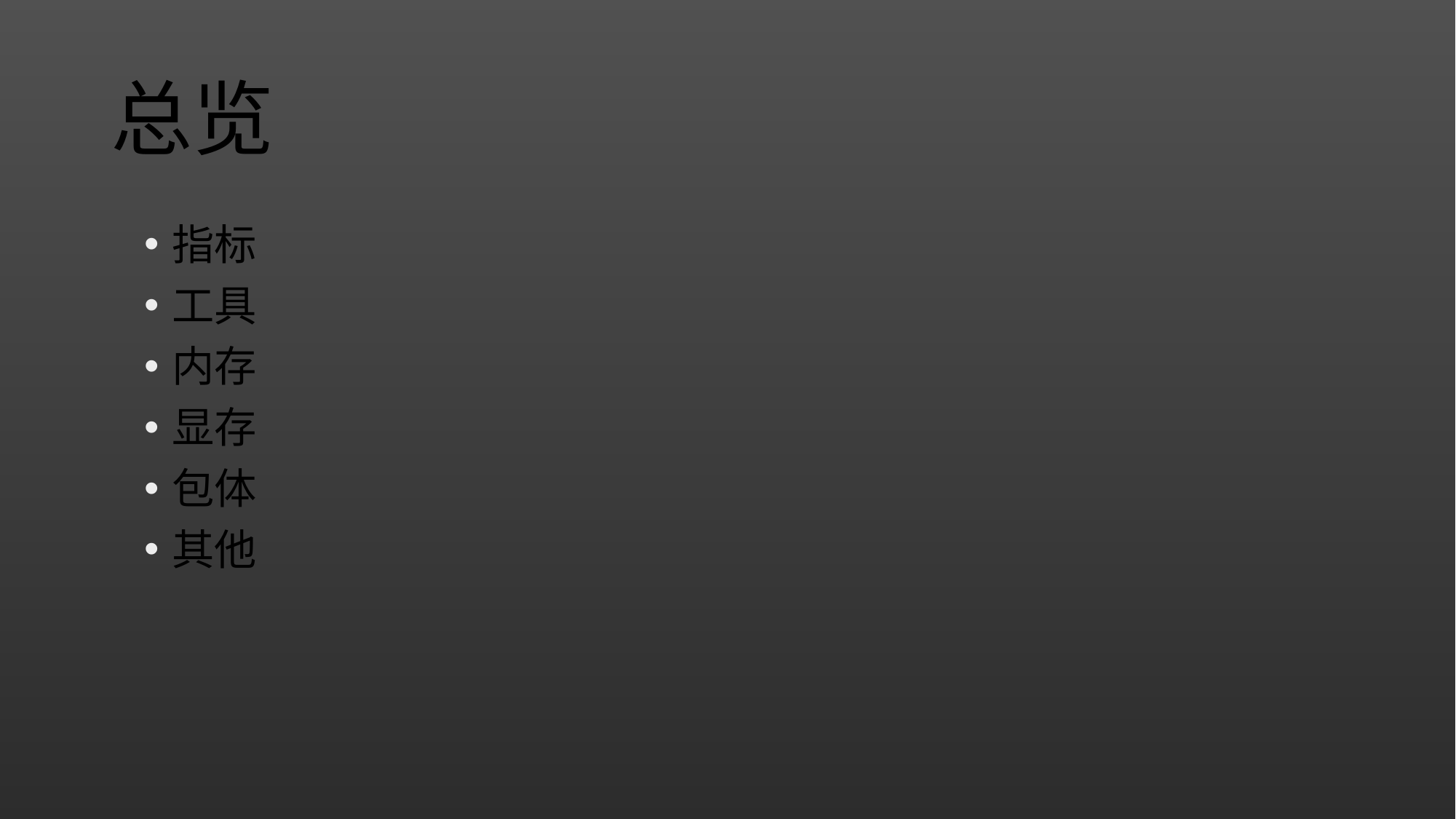

# 总览
指标
工具
内存
显存
包体
其他